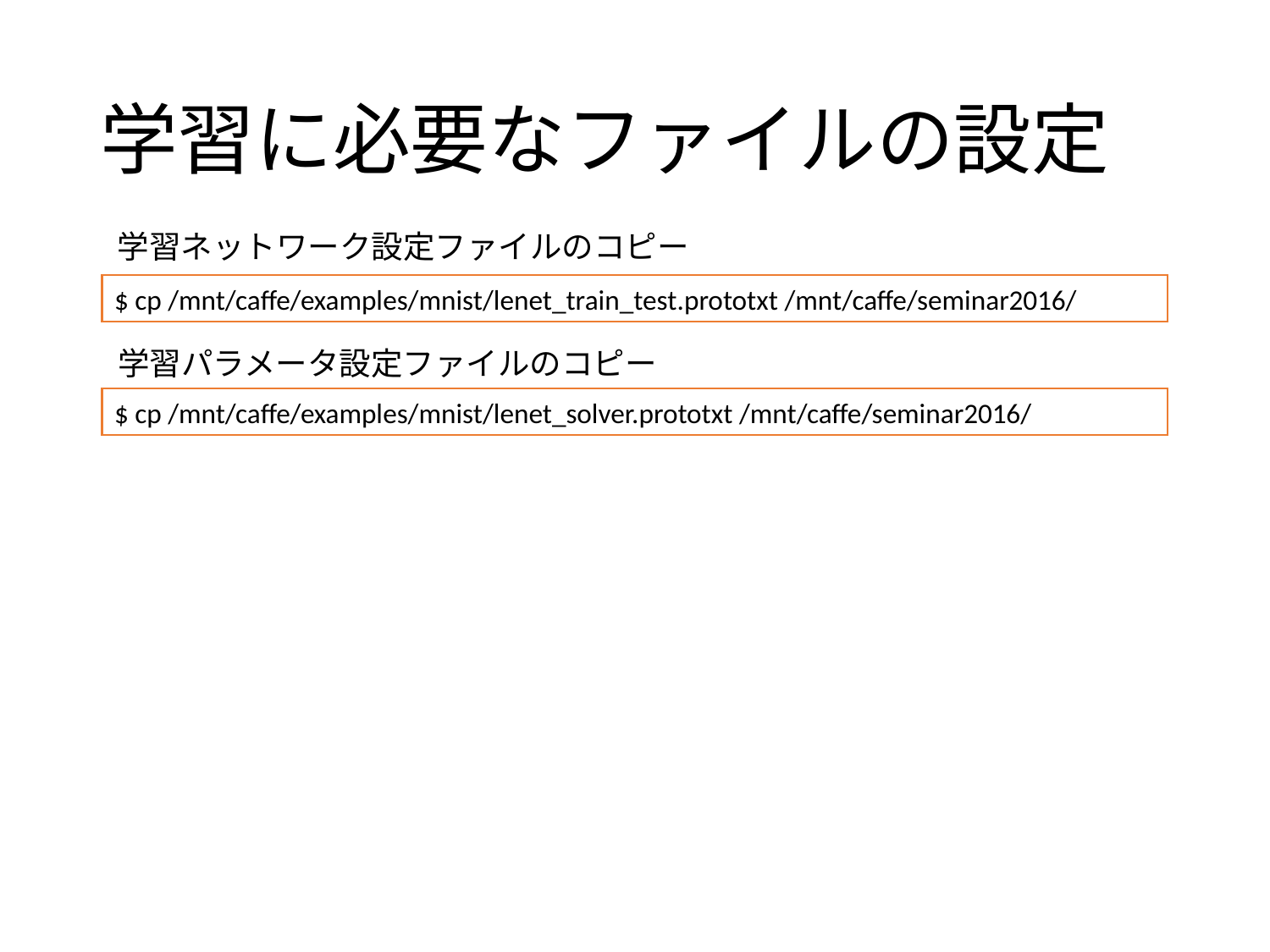

# 学習に必要なファイルの設定
学習ネットワーク設定ファイルのコピー
$ cp /mnt/caffe/examples/mnist/lenet_train_test.prototxt /mnt/caffe/seminar2016/
学習パラメータ設定ファイルのコピー
$ cp /mnt/caffe/examples/mnist/lenet_solver.prototxt /mnt/caffe/seminar2016/